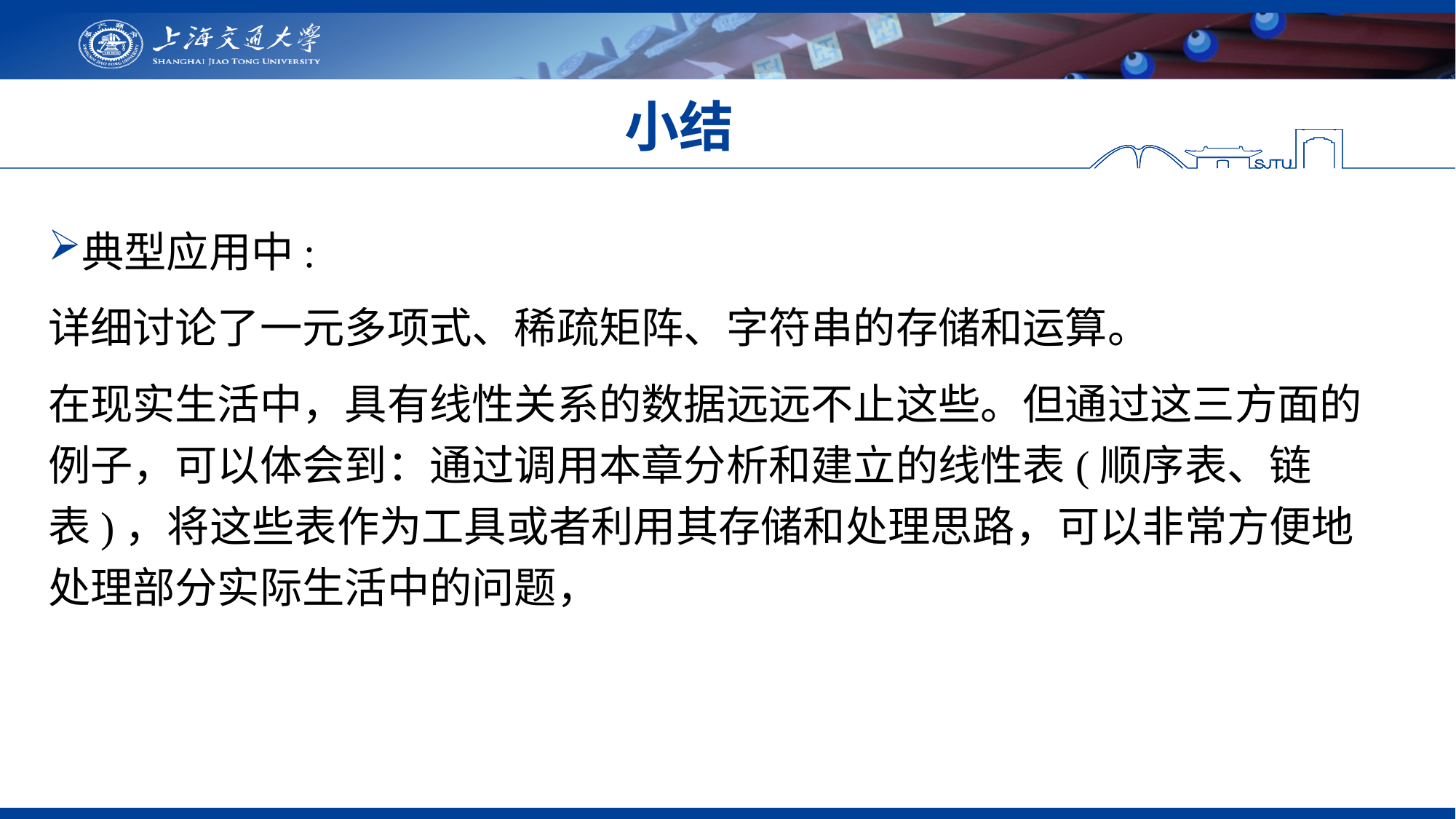

# 小结
典型应用中:
详细讨论了一元多项式、稀疏矩阵、字符串的存储和运算。
在现实生活中，具有线性关系的数据远远不止这些。但通过这三方面的例子，可以体会到：通过调用本章分析和建立的线性表(顺序表、链表)，将这些表作为工具或者利用其存储和处理思路，可以非常方便地处理部分实际生活中的问题，